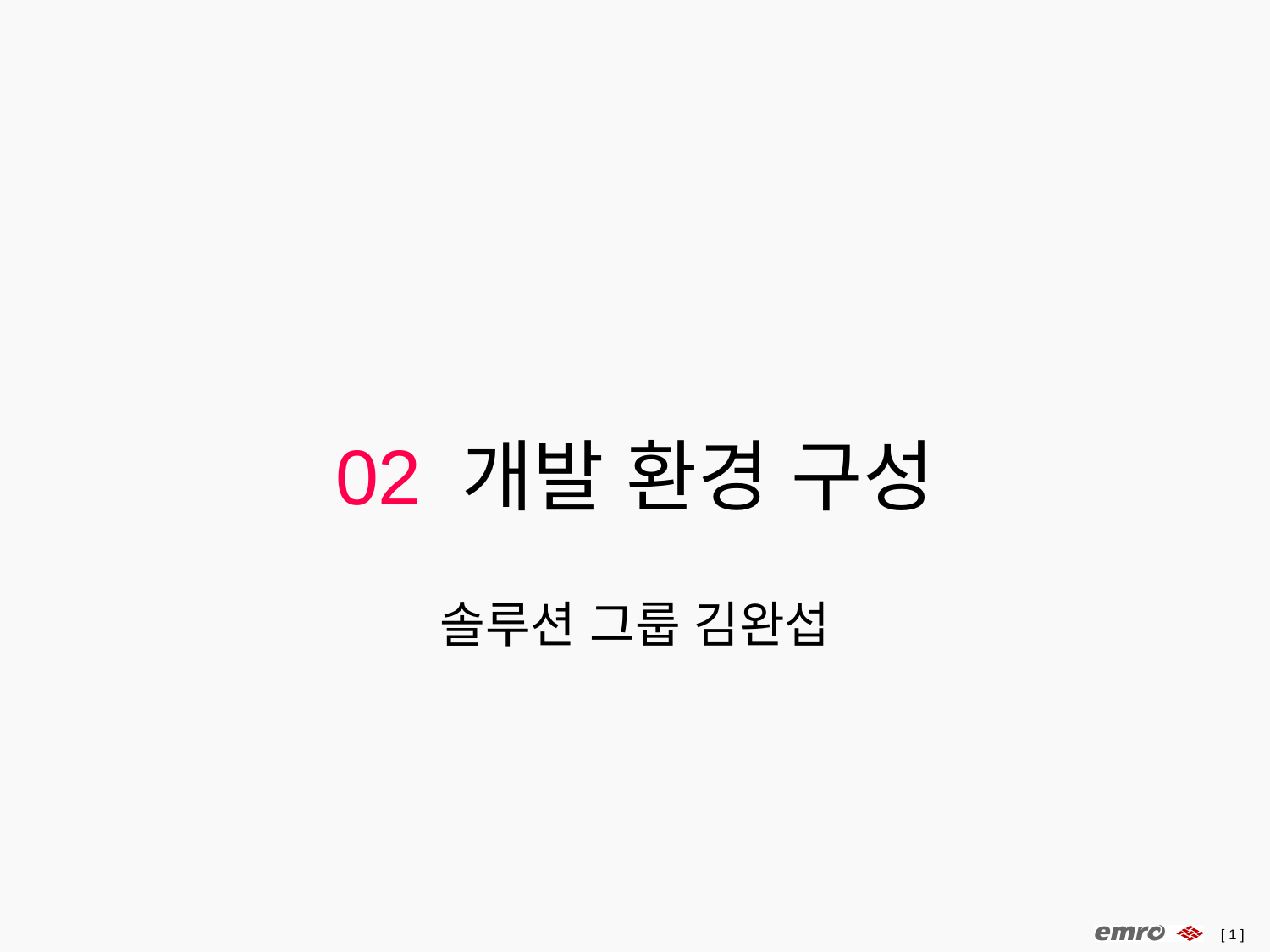

02 개발 환경 구성
솔루션 그룹 김완섭